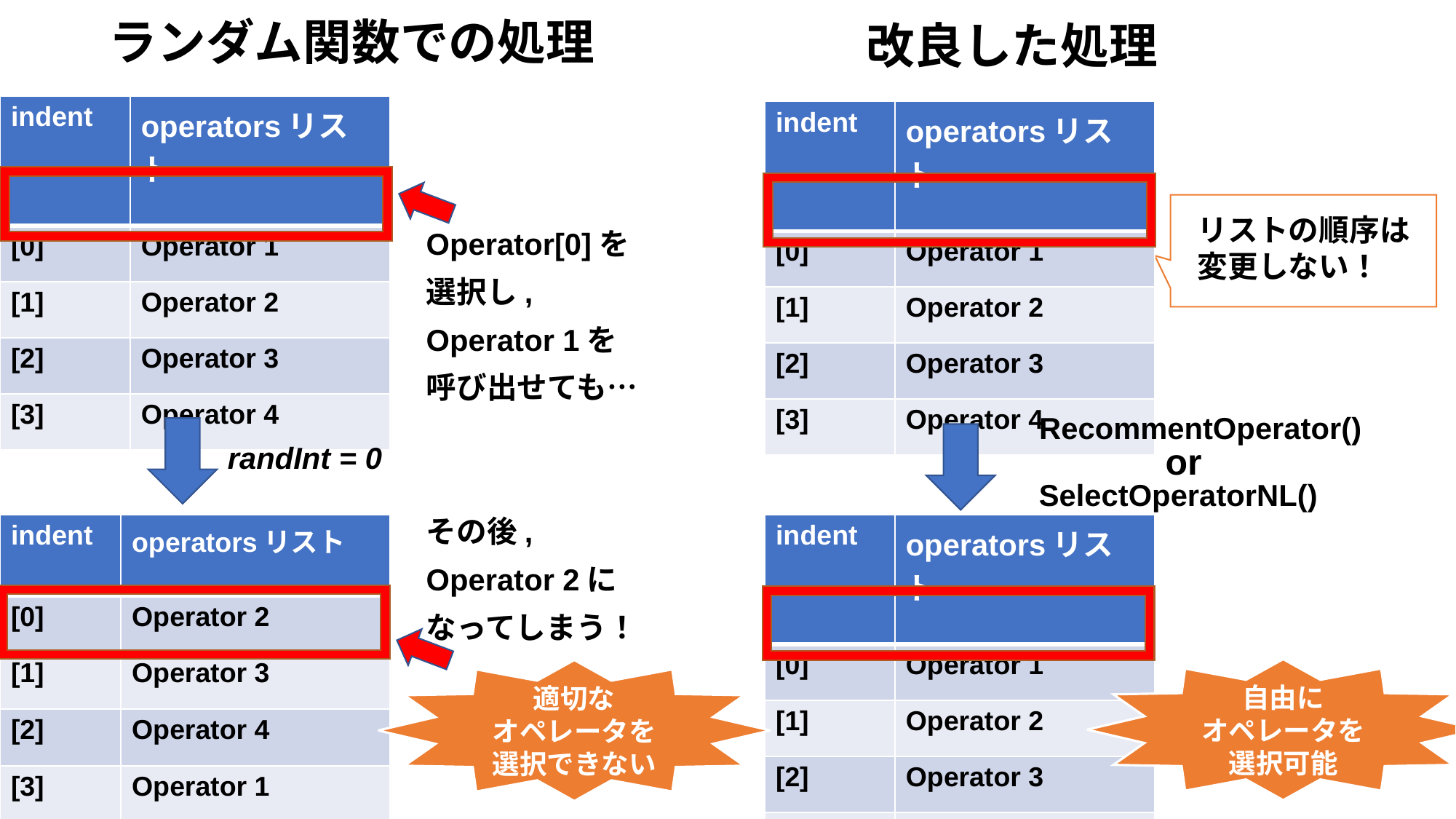

改良した処理
ランダム関数での処理
| indent | operatorsリスト |
| --- | --- |
| [0] | Operator 1 |
| [1] | Operator 2 |
| [2] | Operator 3 |
| [3] | Operator 4 |
| indent | operatorsリスト |
| --- | --- |
| [0] | Operator 1 |
| [1] | Operator 2 |
| [2] | Operator 3 |
| [3] | Operator 4 |

リストの順序は
変更しない！
Operator[0]を
選択し,
Operator 1を
呼び出せても…

その後,
Operator 2に
なってしまう！
RecommentOperator()

or
randInt = 0
SelectOperatorNL()
| indent | operatorsリスト |
| --- | --- |
| [0] | Operator 2 |
| [1] | Operator 3 |
| [2] | Operator 4 |
| [3] | Operator 1 |
| indent | operatorsリスト |
| --- | --- |
| [0] | Operator 1 |
| [1] | Operator 2 |
| [2] | Operator 3 |
| [3] | Operator 4 |

自由に
オペレータを選択可能
適切な
オペレータを選択できない